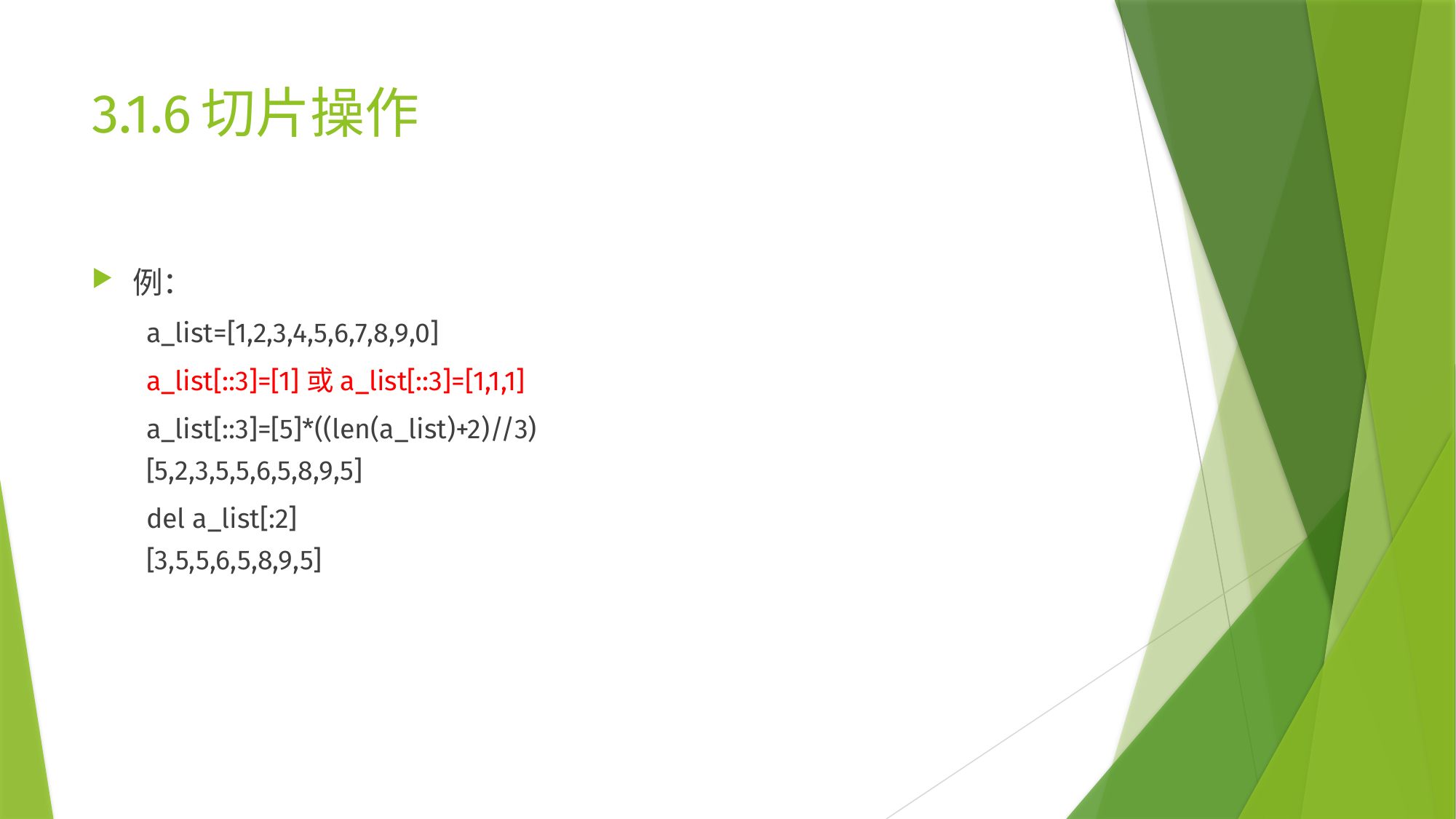

# 3.1.6	切片操作
例：
a_list=[1,2,3,4,5,6,7,8,9,0]
a_list[::3]=[1]或a_list[::3]=[1,1,1]
a_list[::3]=[5]*((len(a_list)+2)//3)
[5,2,3,5,5,6,5,8,9,5]
del a_list[:2]
[3,5,5,6,5,8,9,5]